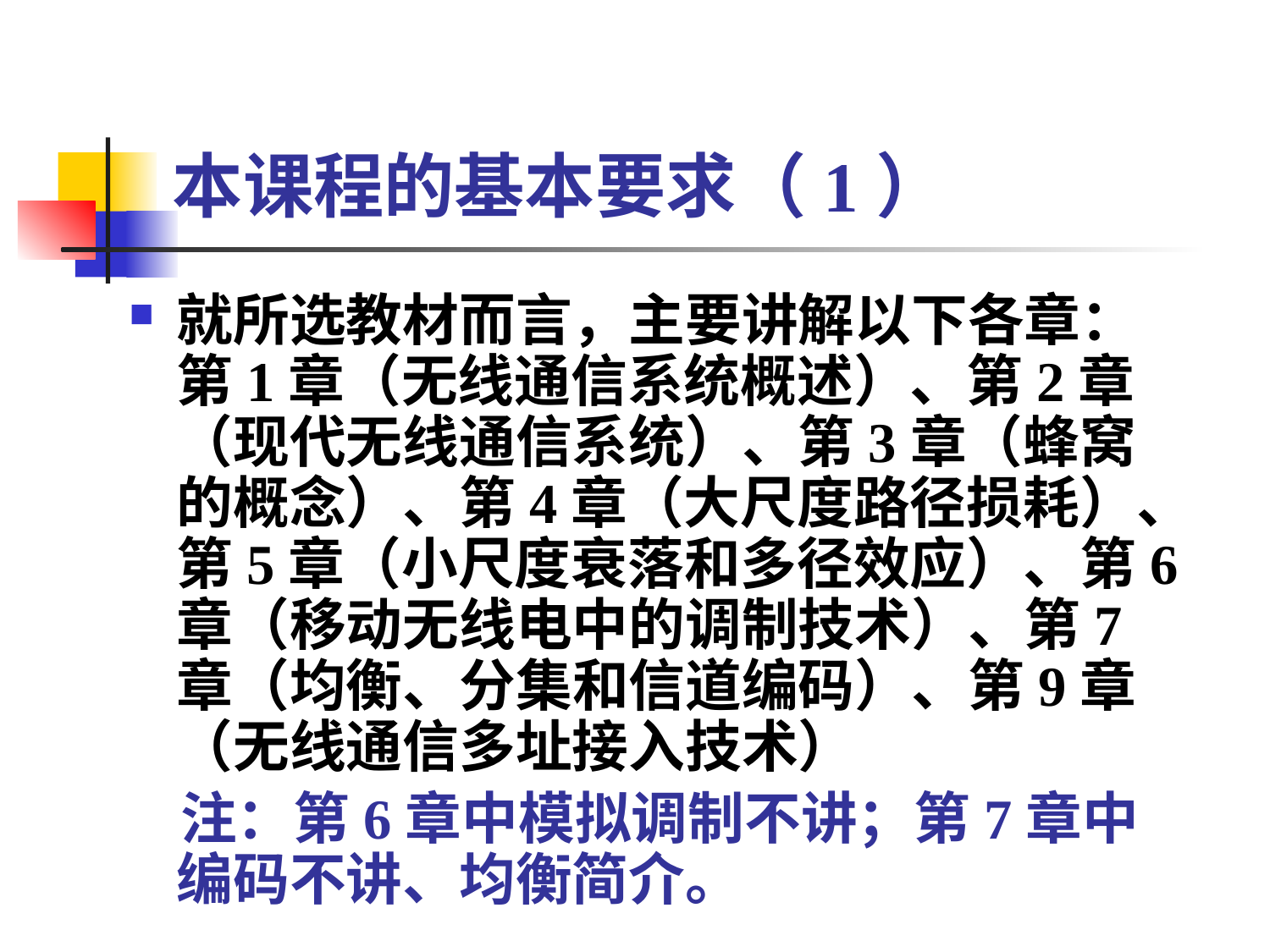

# 本课程的基本要求（1）
就所选教材而言，主要讲解以下各章：第1章（无线通信系统概述）、第2章（现代无线通信系统）、第3章（蜂窝的概念）、第4章（大尺度路径损耗）、第5章（小尺度衰落和多径效应）、第6章（移动无线电中的调制技术）、第7章（均衡、分集和信道编码）、第9章（无线通信多址接入技术）
   注：第6章中模拟调制不讲；第7章中编码不讲、均衡简介。